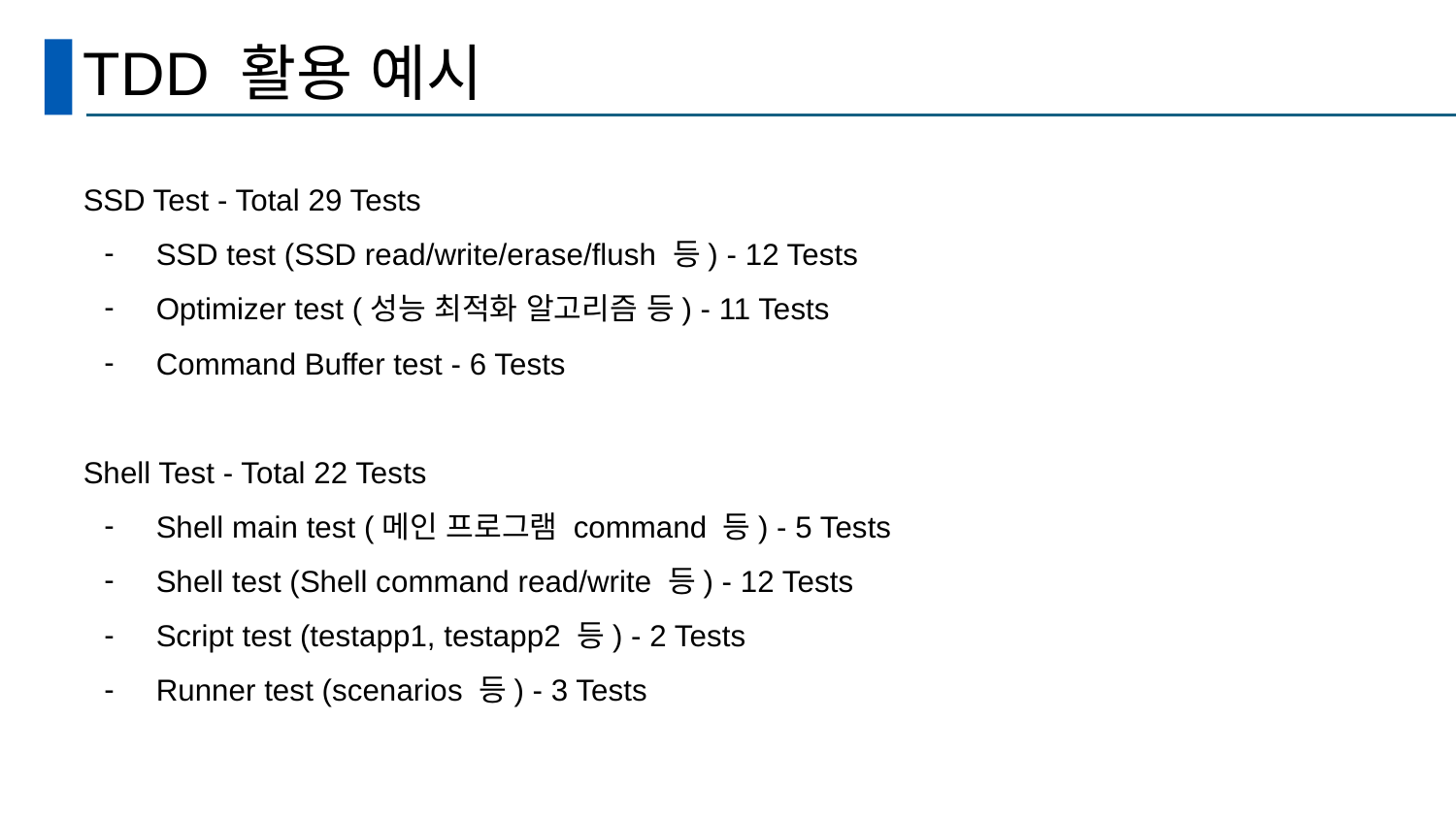

# TDD 활용 예시
SSD Test - Total 29 Tests
SSD test (SSD read/write/erase/flush 등) - 12 Tests
Optimizer test (성능 최적화 알고리즘 등) - 11 Tests
Command Buffer test - 6 Tests
Shell Test - Total 22 Tests
Shell main test (메인 프로그램 command 등) - 5 Tests
Shell test (Shell command read/write 등) - 12 Tests
Script test (testapp1, testapp2 등) - 2 Tests
Runner test (scenarios 등) - 3 Tests